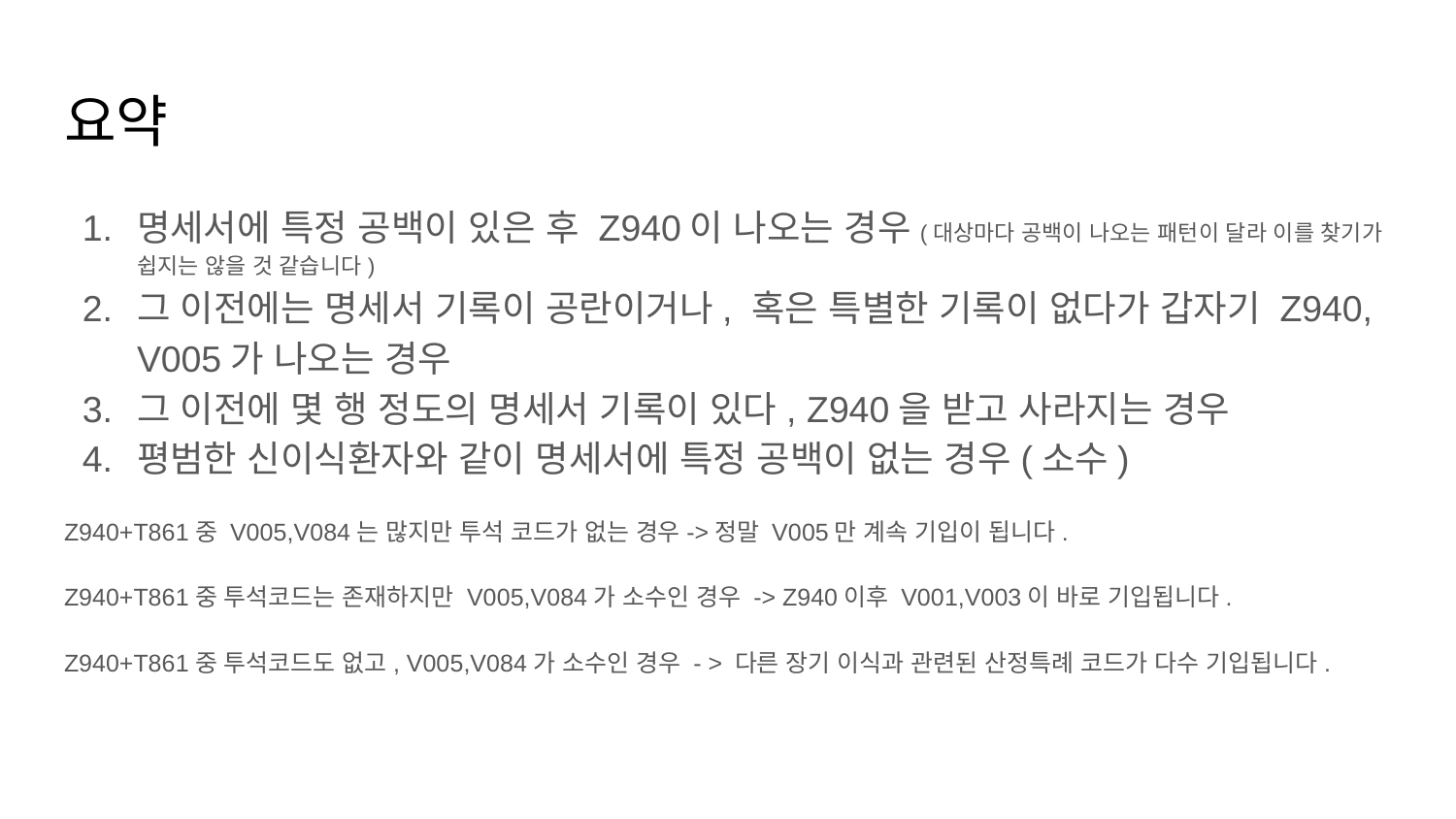

# 요약
명세서에 특정 공백이 있은 후 Z940이 나오는 경우(대상마다 공백이 나오는 패턴이 달라 이를 찾기가 쉽지는 않을 것 같습니다)
그 이전에는 명세서 기록이 공란이거나, 혹은 특별한 기록이 없다가 갑자기 Z940, V005가 나오는 경우
그 이전에 몇 행 정도의 명세서 기록이 있다, Z940을 받고 사라지는 경우
평범한 신이식환자와 같이 명세서에 특정 공백이 없는 경우(소수)
Z940+T861중 V005,V084는 많지만 투석 코드가 없는 경우->정말 V005만 계속 기입이 됩니다.
Z940+T861중 투석코드는 존재하지만 V005,V084가 소수인 경우 -> Z940이후 V001,V003이 바로 기입됩니다.
Z940+T861중 투석코드도 없고, V005,V084가 소수인 경우 - > 다른 장기 이식과 관련된 산정특례 코드가 다수 기입됩니다.